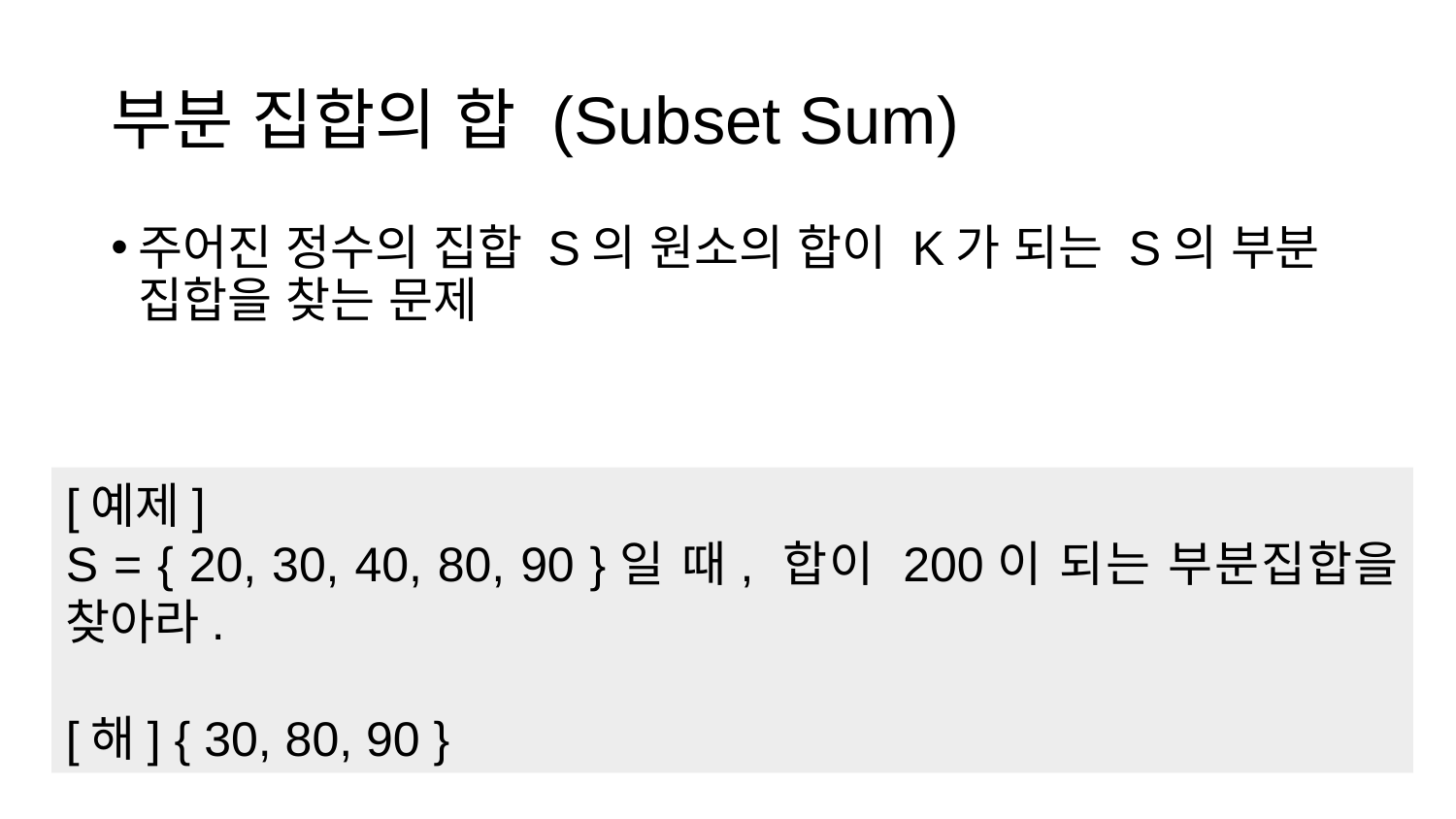

# 부분 집합의 합 (Subset Sum)
주어진 정수의 집합 S의 원소의 합이 K가 되는 S의 부분 집합을 찾는 문제

[예제]
S = { 20, 30, 40, 80, 90 }일 때, 합이 200이 되는 부분집합을 찾아라.

[해] { 30, 80, 90 }